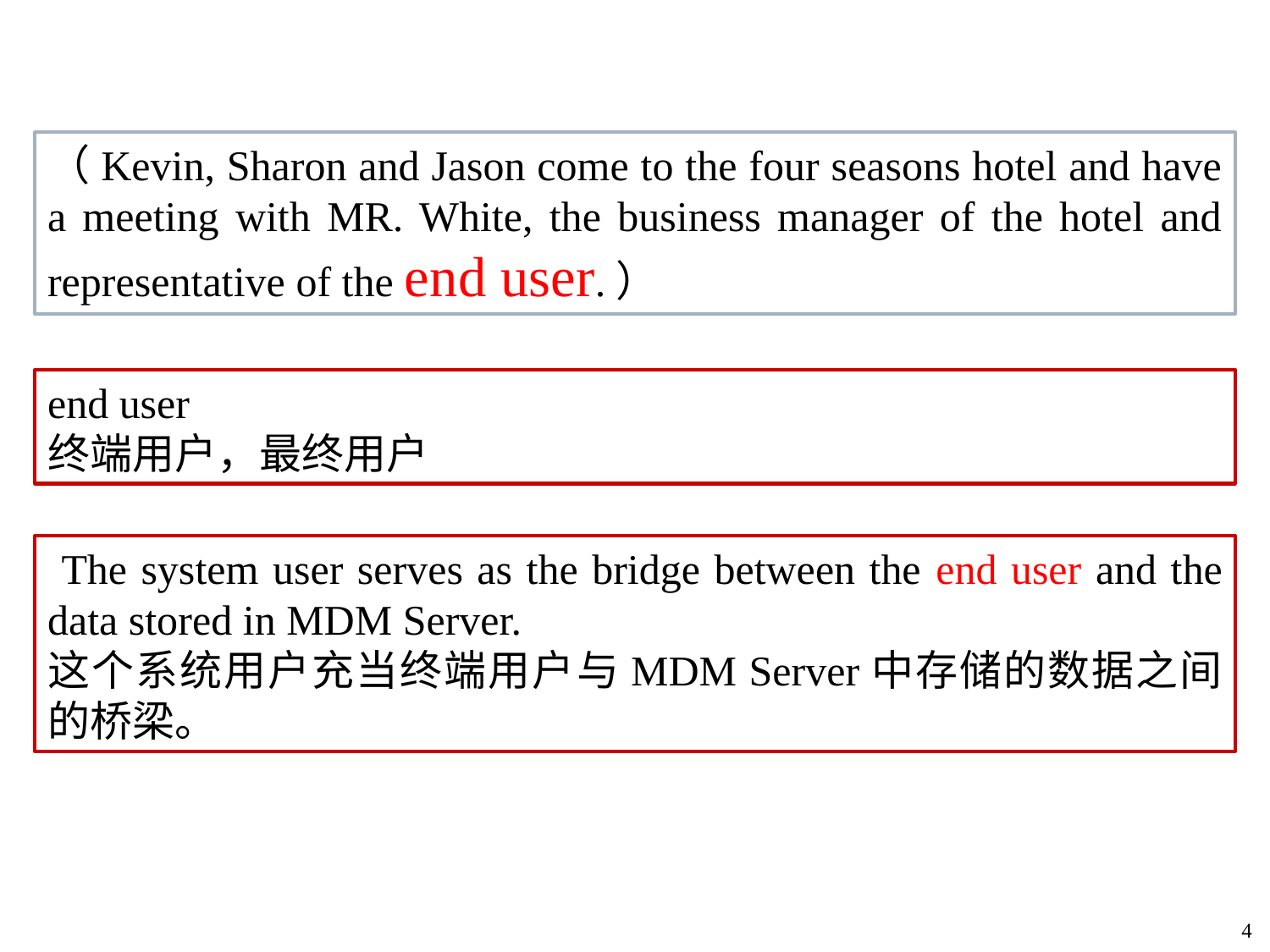

（Kevin, Sharon and Jason come to the four seasons hotel and have a meeting with MR. White, the business manager of the hotel and representative of the end user.）
end user
终端用户，最终用户
 The system user serves as the bridge between the end user and the data stored in MDM Server.
这个系统用户充当终端用户与MDM Server中存储的数据之间的桥梁。
4